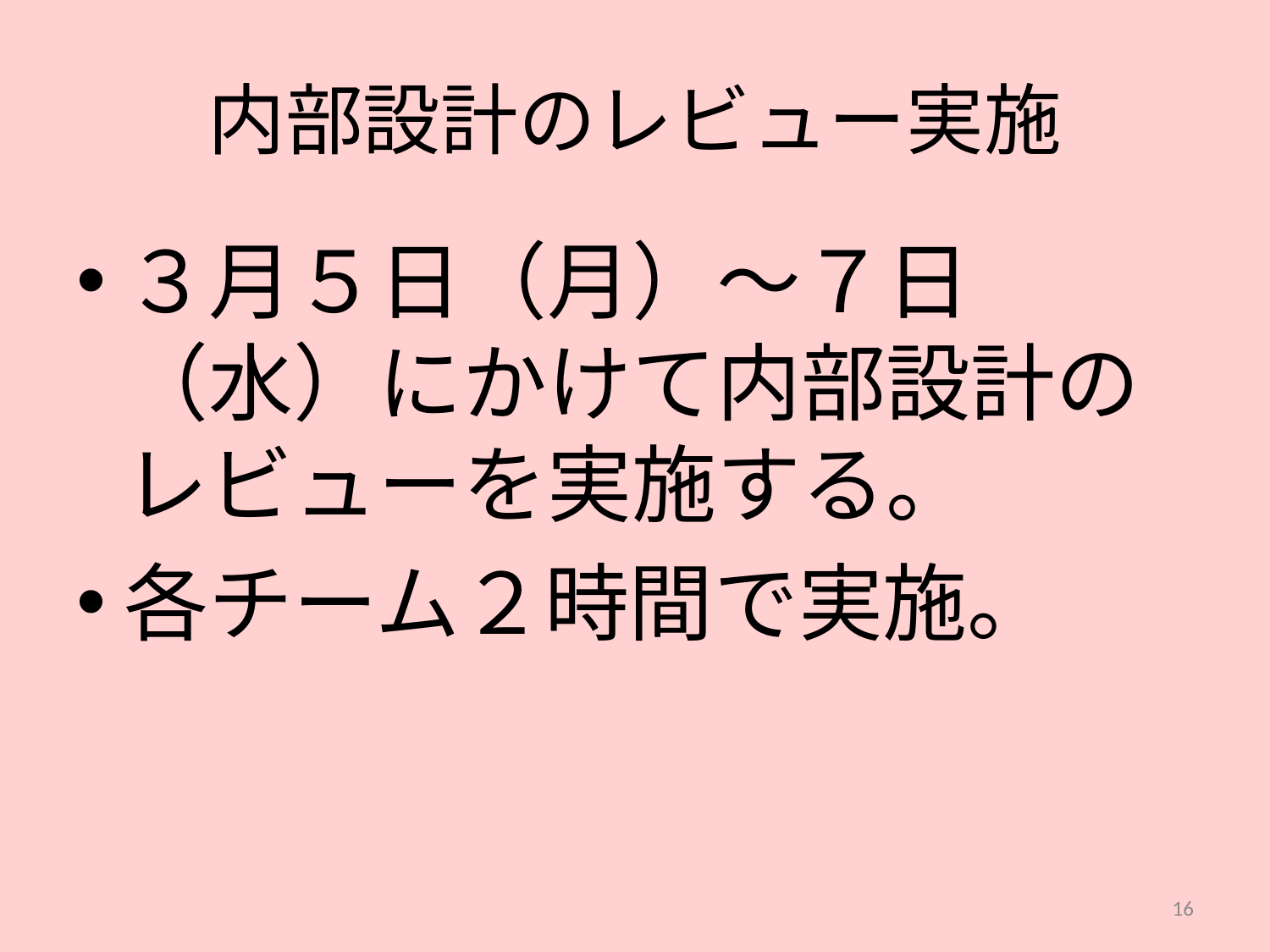

# 内部設計のレビュー実施
３月５日（月）～７日（水）にかけて内部設計のレビューを実施する。
各チーム２時間で実施。
16